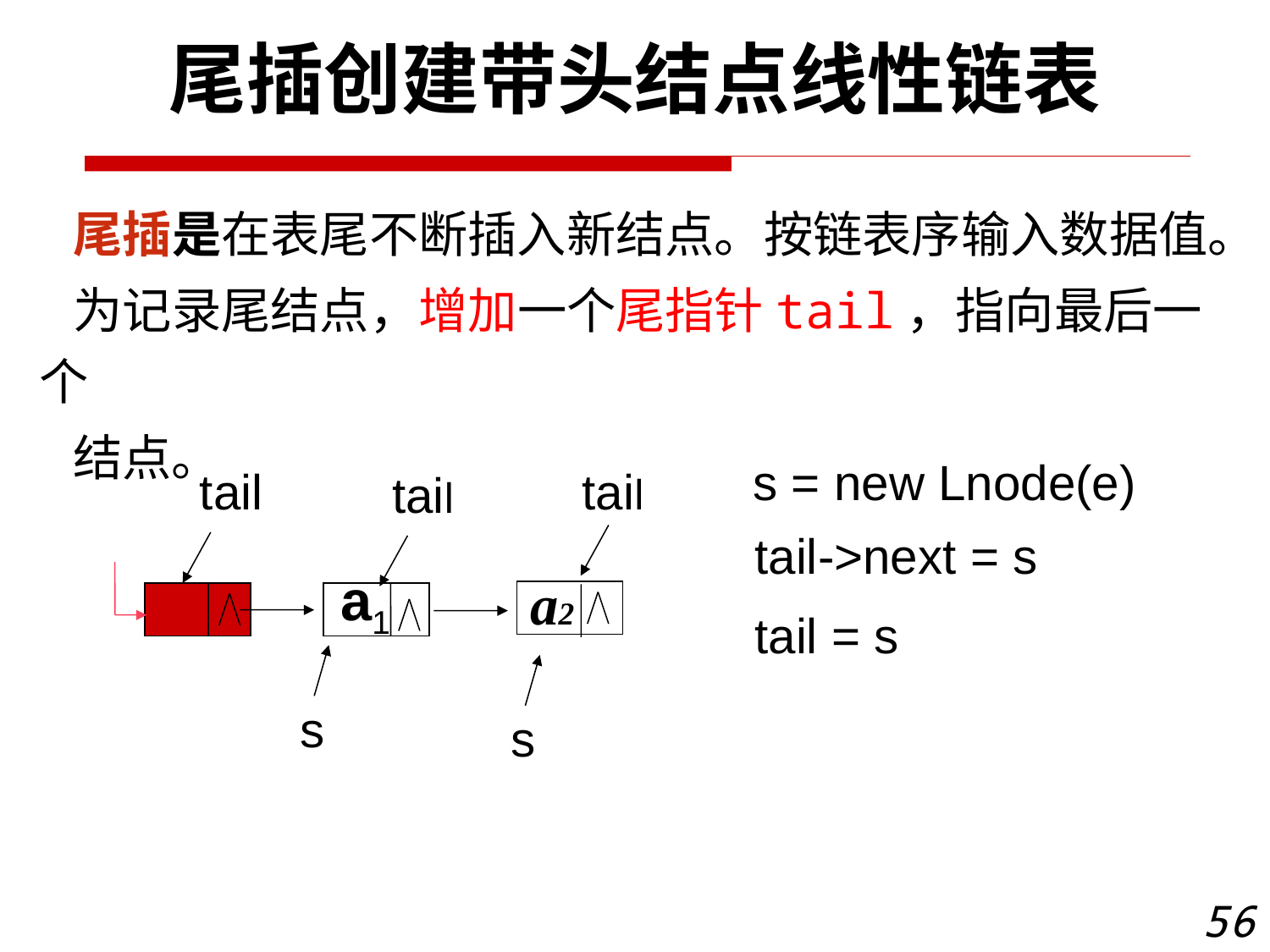

尾插创建带头结点线性链表
  尾插是在表尾不断插入新结点。按链表序输入数据值。
  为记录尾结点，增加一个尾指针tail，指向最后一个
  结点。

s = new Lnode(e)
tail
tail
tail
tail->next = s
a1

a2

tail = s

s
s
56